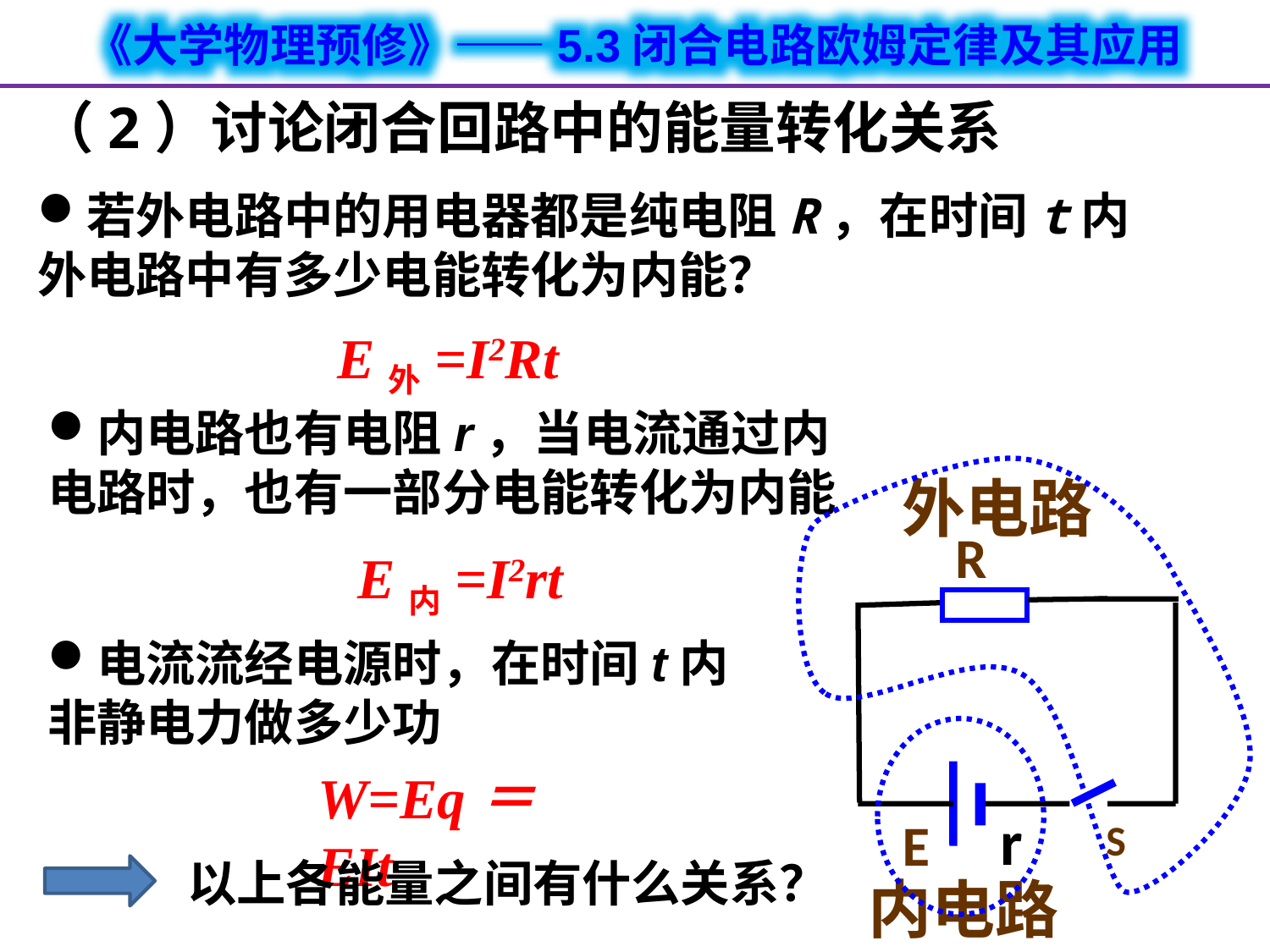

（2）讨论闭合回路中的能量转化关系
若外电路中的用电器都是纯电阻R，在时间t内外电路中有多少电能转化为内能？
E外=I2Rt
内电路也有电阻r，当电流通过内电路时，也有一部分电能转化为内能

外电路
R

S

E
r

E内=I2rt
电流流经电源时，在时间t内非静电力做多少功

W=Eq＝EIt
以上各能量之间有什么关系？

内电路